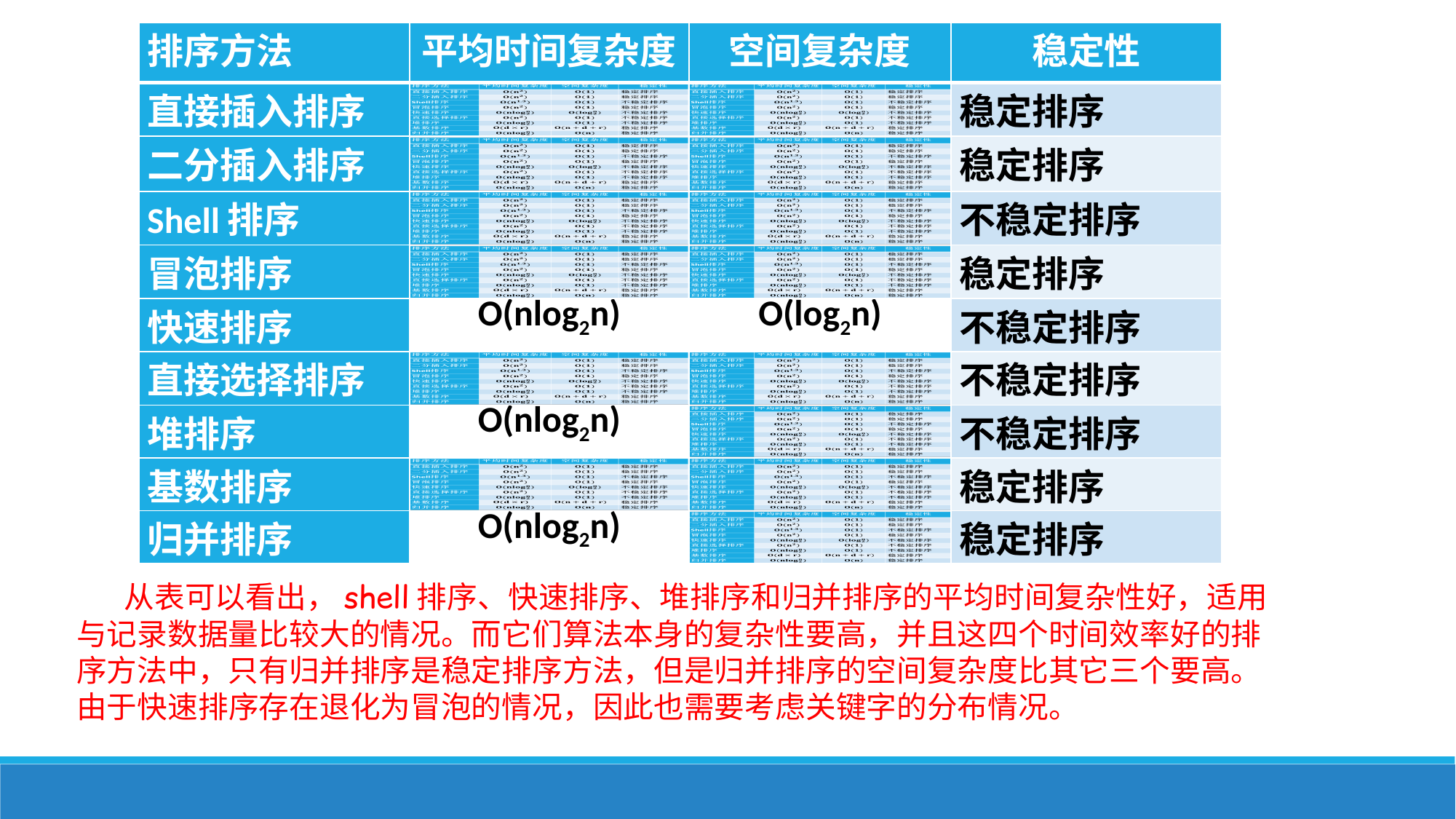

| 排序方法 | 平均时间复杂度 | 空间复杂度 | 稳定性 |
| --- | --- | --- | --- |
| 直接插入排序 |  |  | 稳定排序 |
| 二分插入排序 |  |  | 稳定排序 |
| Shell排序 |  |  | 不稳定排序 |
| 冒泡排序 |  |  | 稳定排序 |
| 快速排序 | O(nlog2n) | O(log2n) | 不稳定排序 |
| 直接选择排序 |  |  | 不稳定排序 |
| 堆排序 | O(nlog2n) |  | 不稳定排序 |
| 基数排序 |  |  | 稳定排序 |
| 归并排序 | O(nlog2n) |  | 稳定排序 |
      从表可以看出，shell排序、快速排序、堆排序和归并排序的平均时间复杂性好，适用与记录数据量比较大的情况。而它们算法本身的复杂性要高，并且这四个时间效率好的排序方法中，只有归并排序是稳定排序方法，但是归并排序的空间复杂度比其它三个要高。由于快速排序存在退化为冒泡的情况，因此也需要考虑关键字的分布情况。